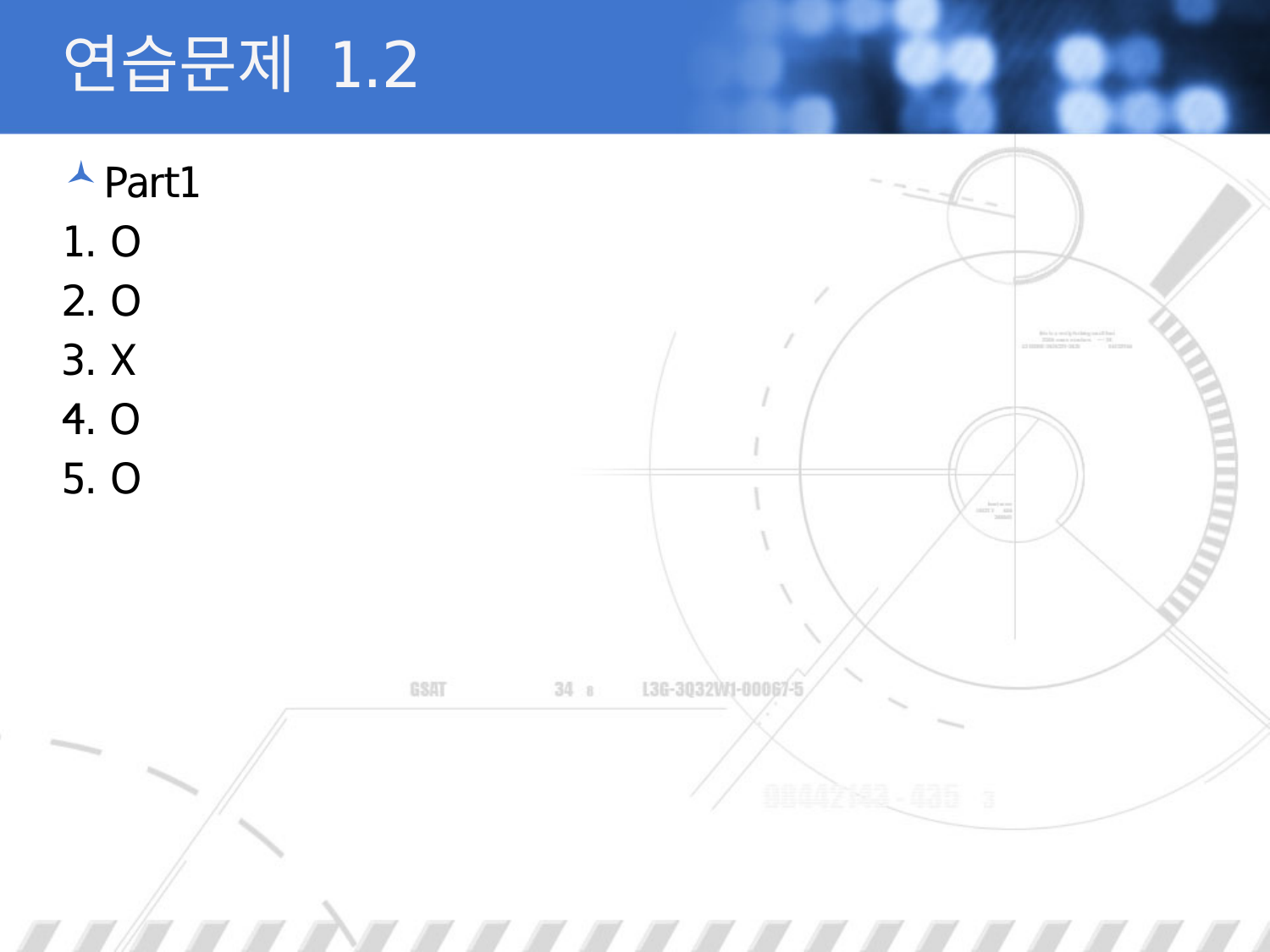

# 연습문제 1.2
Part1
1. O
2. O
3. X
4. O
5. O